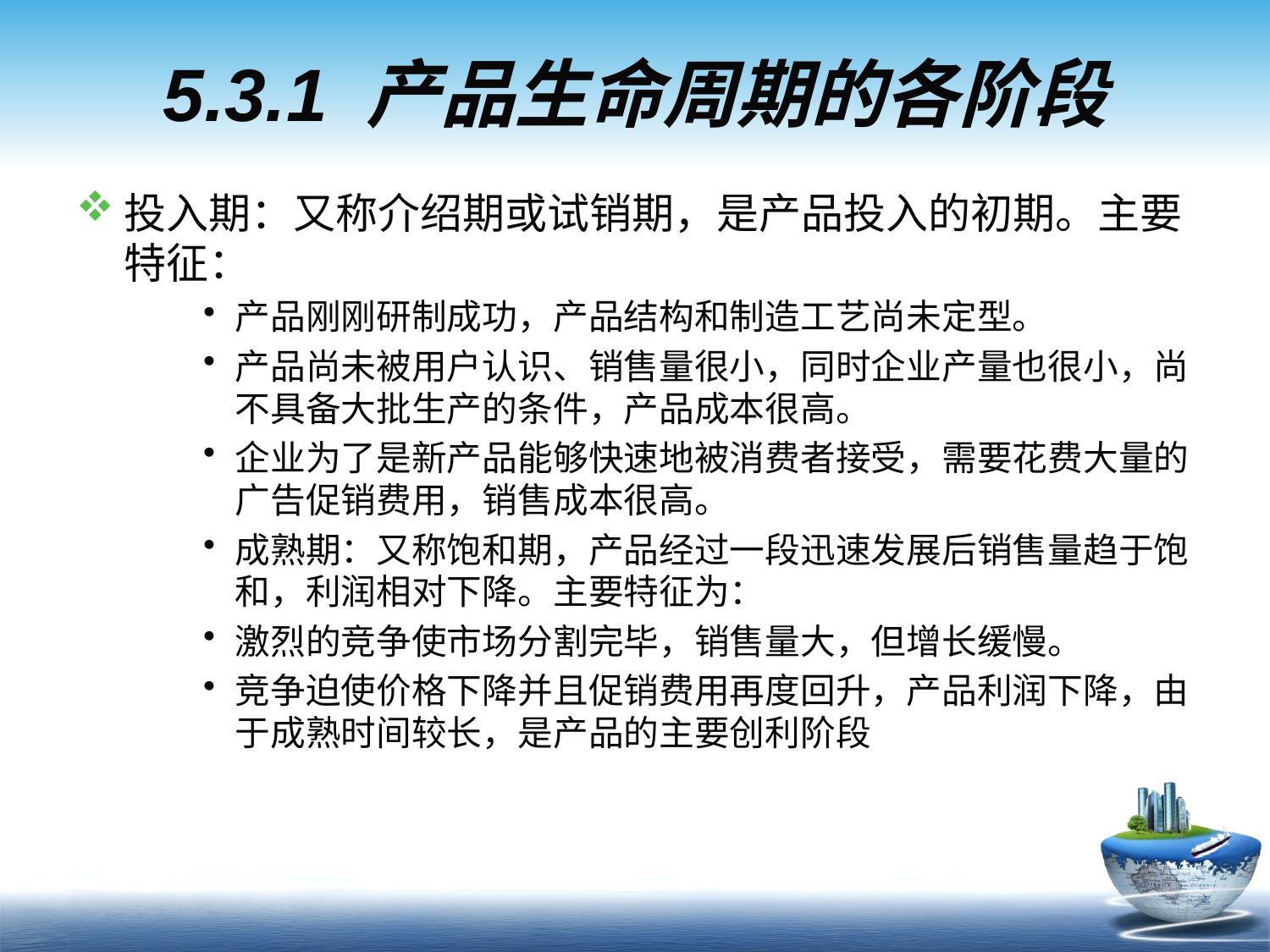

# 5.3.1 产品生命周期的各阶段
投入期：又称介绍期或试销期，是产品投入的初期。主要特征：
产品刚刚研制成功，产品结构和制造工艺尚未定型。
产品尚未被用户认识、销售量很小，同时企业产量也很小，尚不具备大批生产的条件，产品成本很高。
企业为了是新产品能够快速地被消费者接受，需要花费大量的广告促销费用，销售成本很高。
成熟期：又称饱和期，产品经过一段迅速发展后销售量趋于饱和，利润相对下降。主要特征为：
激烈的竞争使市场分割完毕，销售量大，但增长缓慢。
竞争迫使价格下降并且促销费用再度回升，产品利润下降，由于成熟时间较长，是产品的主要创利阶段